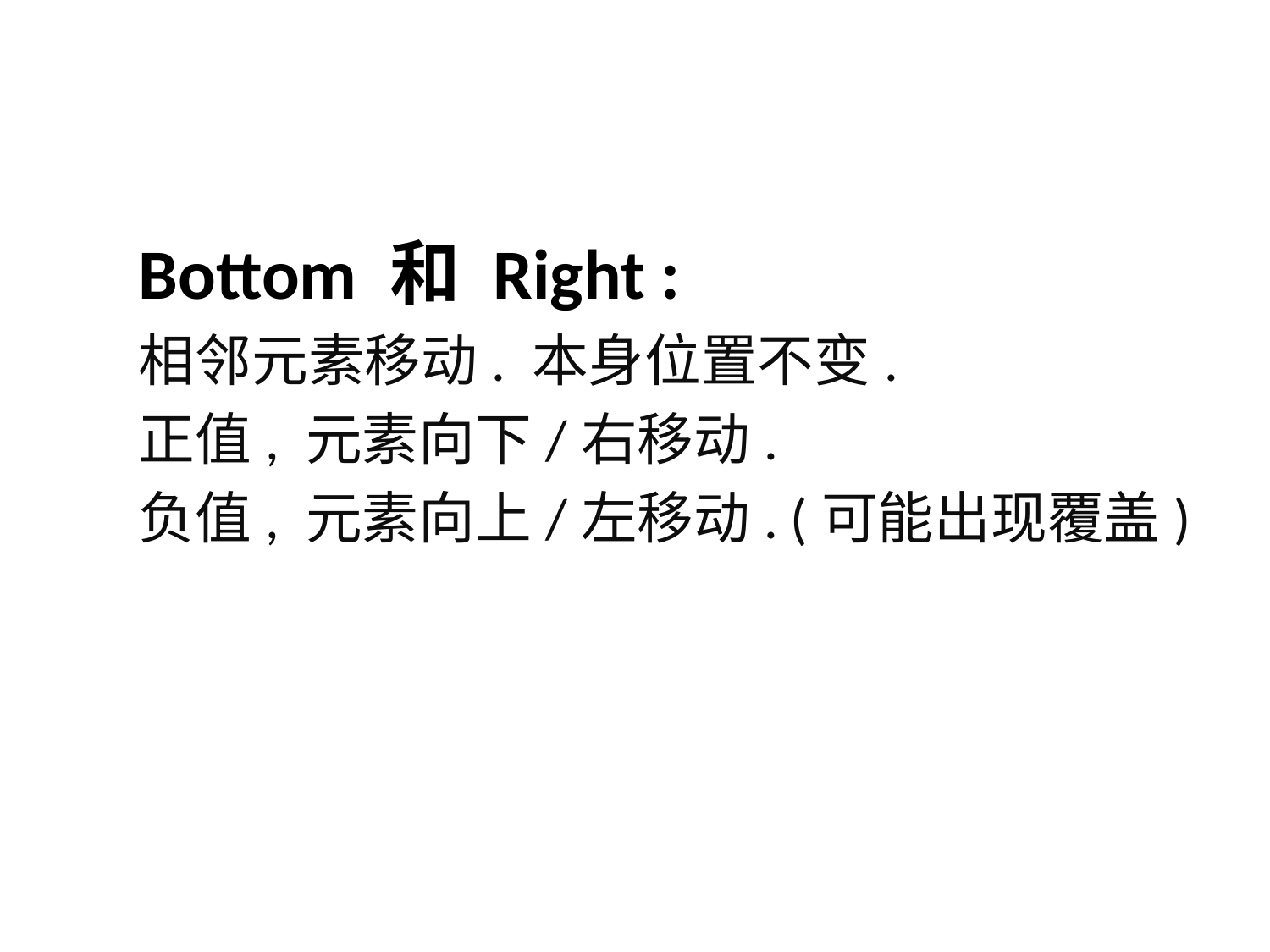

#
Bottom 和 Right :
相邻元素移动. 本身位置不变.
正值, 元素向下/右移动.
负值, 元素向上/左移动. (可能出现覆盖)